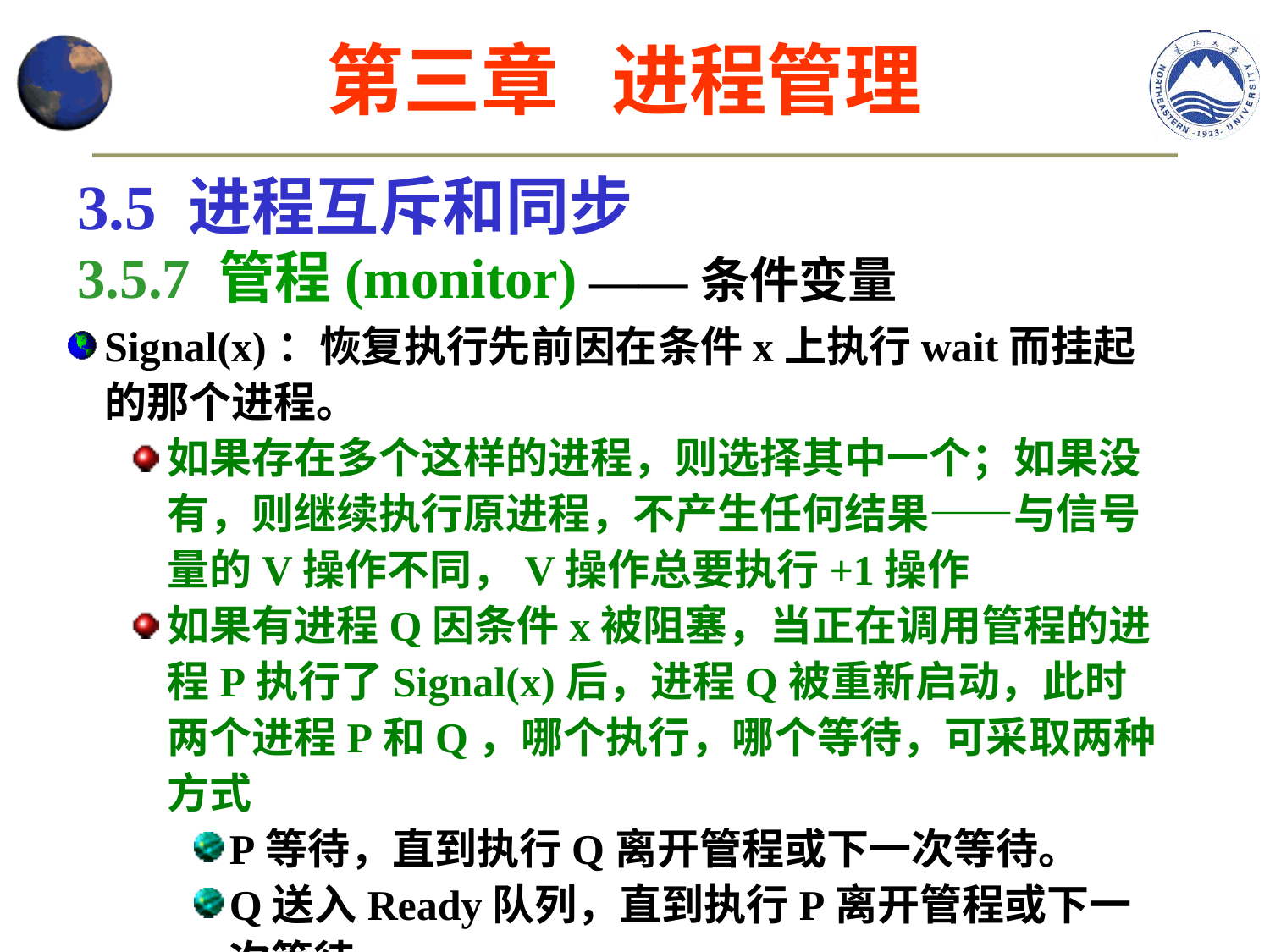

第三章   进程管理
3.5 进程互斥和同步
3.5.7 管程(monitor) ——条件变量
Signal(x)：恢复执行先前因在条件x上执行wait而挂起的那个进程。
如果存在多个这样的进程，则选择其中一个；如果没有，则继续执行原进程，不产生任何结果——与信号量的V操作不同，V操作总要执行+1操作
如果有进程Q因条件x被阻塞，当正在调用管程的进程P执行了Signal(x)后，进程Q被重新启动，此时两个进程P和Q，哪个执行，哪个等待，可采取两种方式
P等待，直到执行Q离开管程或下一次等待。
Q送入Ready队列，直到执行P离开管程或下一次等待